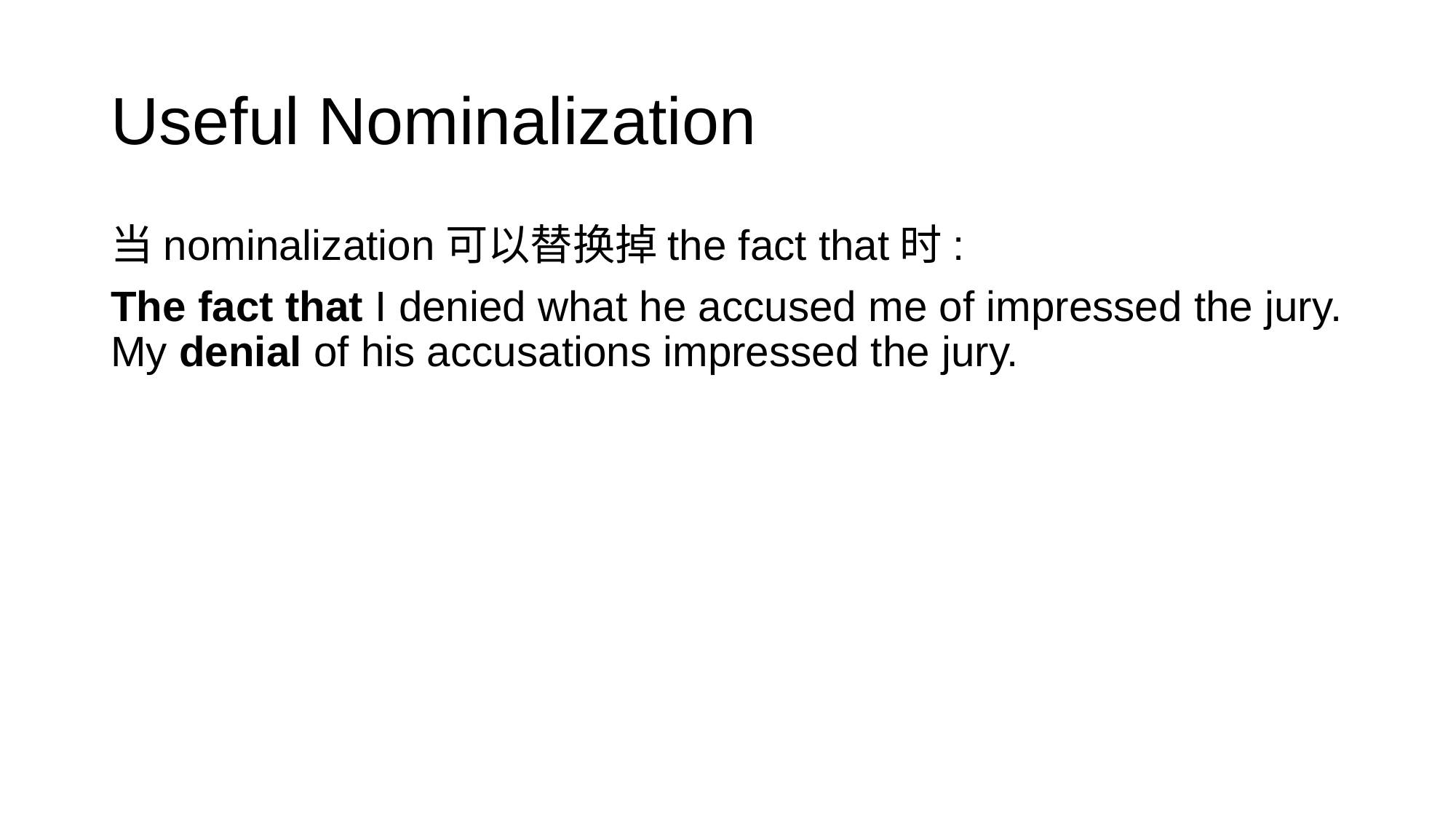

# Useful Nominalization
当nominalization可以替换掉the fact that时:
The fact that I denied what he accused me of impressed the jury. My denial of his accusations impressed the jury.